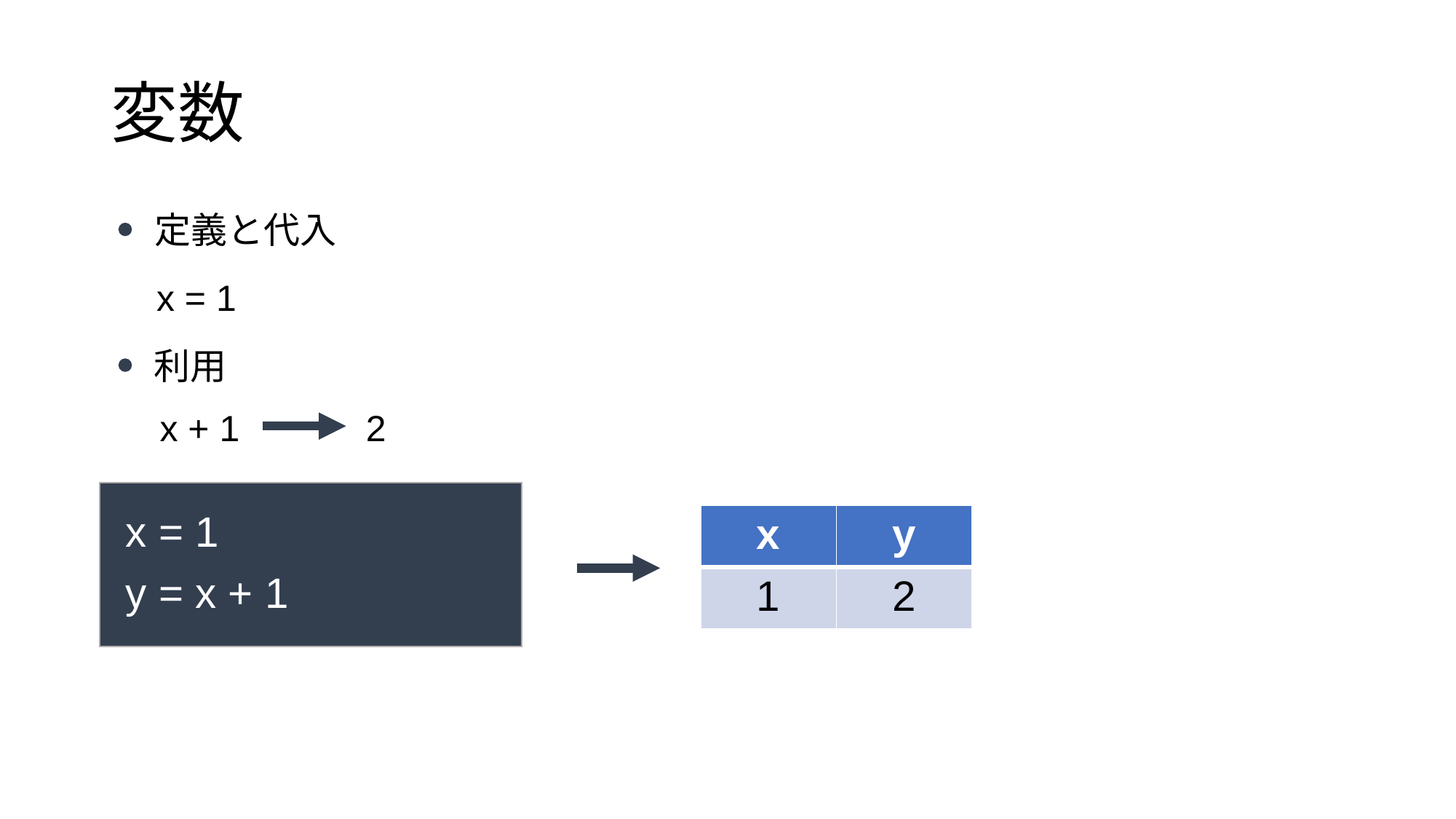

# 変数
定義と代入

x = 1
利用

x + 1
2

x = 1
y = x + 1
| x | y |
| --- | --- |
| 1 | 2 |